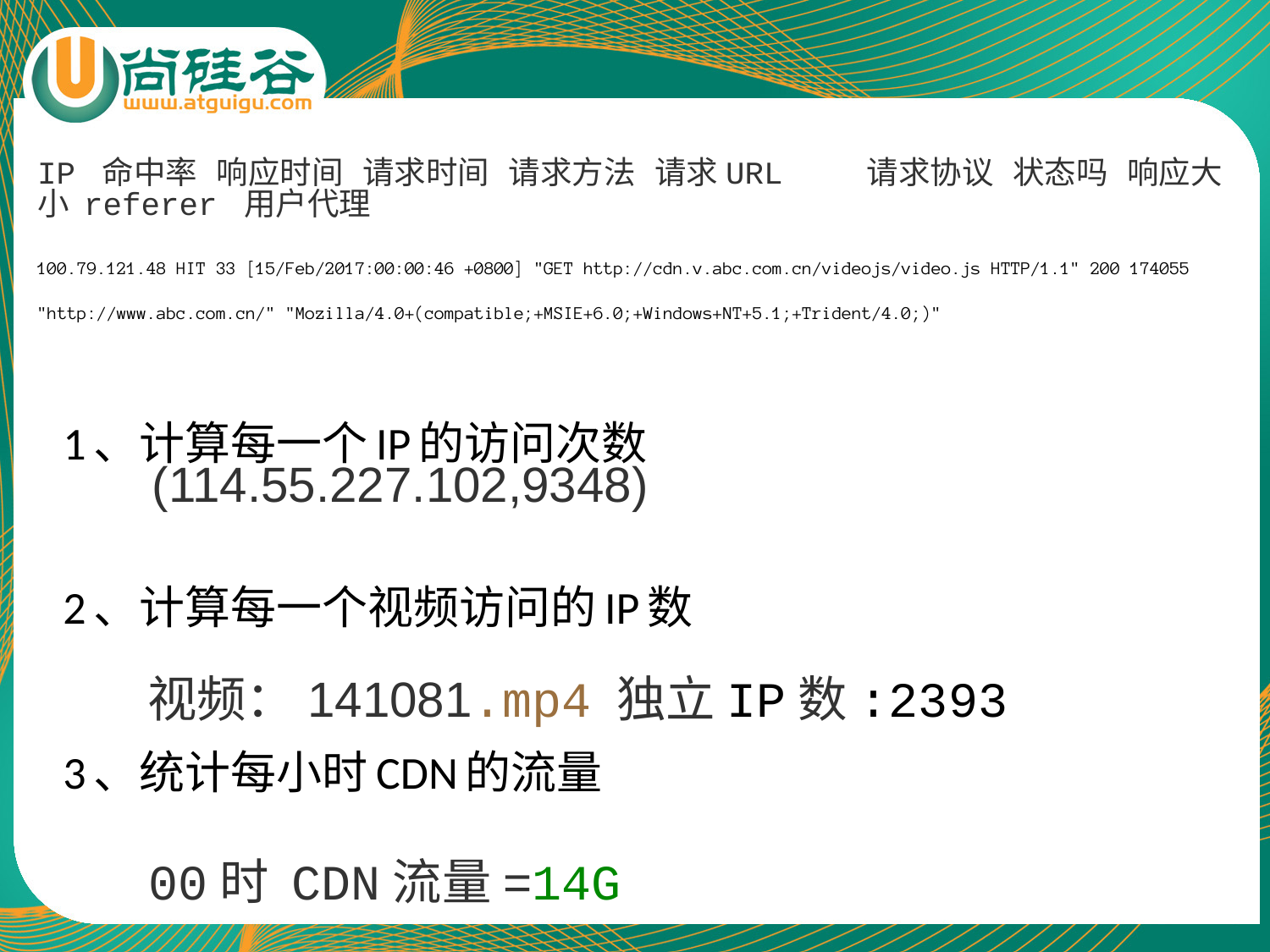

IP 命中率 响应时间 请求时间 请求方法 请求URL    请求协议 状态吗 响应大小 referer 用户代理
100.79.121.48 HIT 33 [15/Feb/2017:00:00:46 +0800] "GET http://cdn.v.abc.com.cn/videojs/video.js HTTP/1.1" 200 174055

"http://www.abc.com.cn/" "Mozilla/4.0+(compatible;+MSIE+6.0;+Windows+NT+5.1;+Trident/4.0;)"
# 1、计算每一个IP的访问次数 2、计算每一个视频访问的IP数 3、统计每小时CDN的流量
(114.55.227.102,9348)
视频：141081.mp4 独立IP数:2393
00时 CDN流量=14G